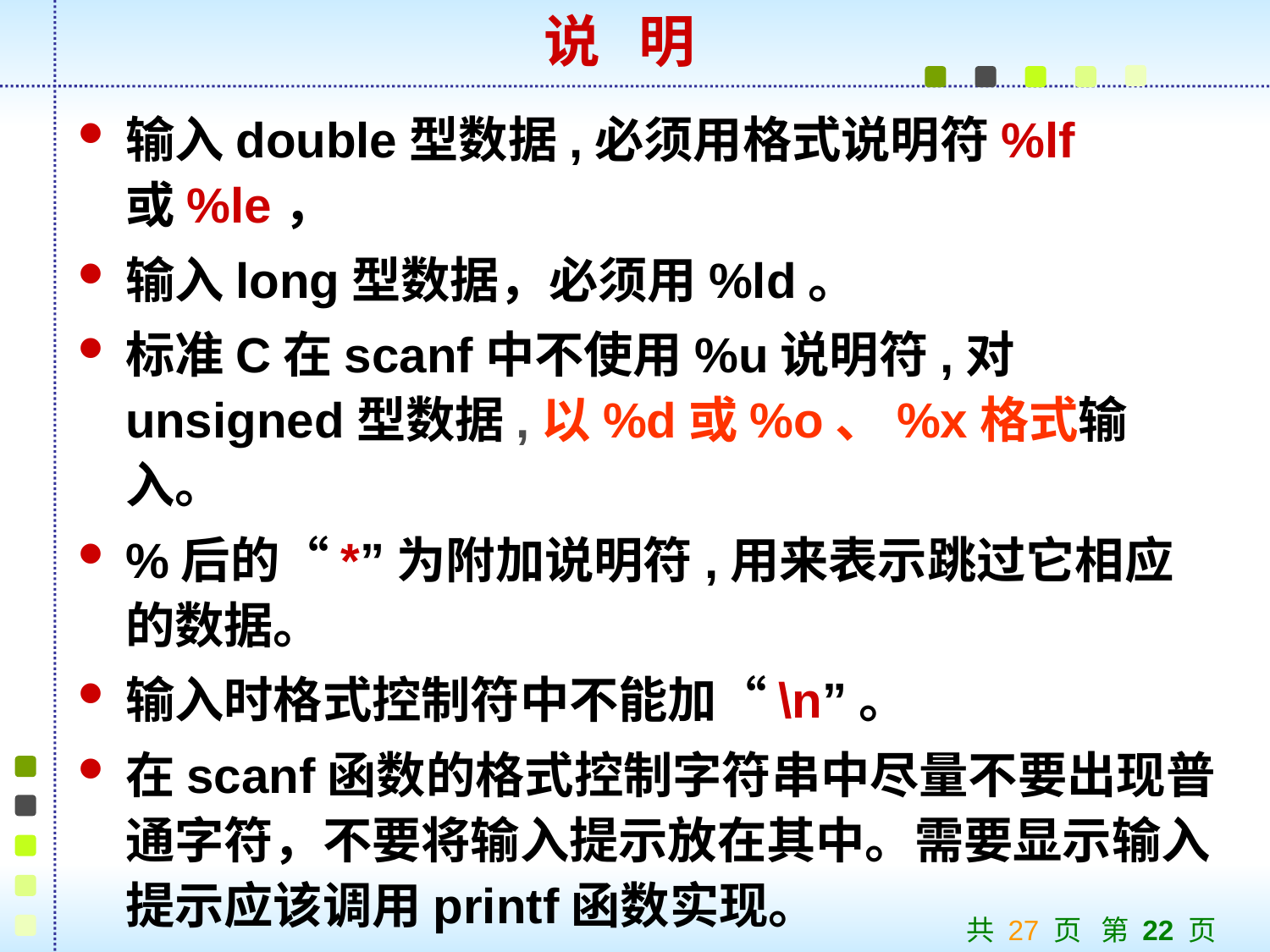

说   明

输入double型数据,必须用格式说明符%lf或%le，
输入long型数据，必须用%ld。
标准C在scanf中不使用%u说明符,对unsigned型数据,以%d或%o、%x格式输入。
%后的“*”为附加说明符,用来表示跳过它相应的数据。
输入时格式控制符中不能加“\n”。
在scanf函数的格式控制字符串中尽量不要出现普通字符，不要将输入提示放在其中。需要显示输入提示应该调用printf函数实现。

共 27 页   第 22 页